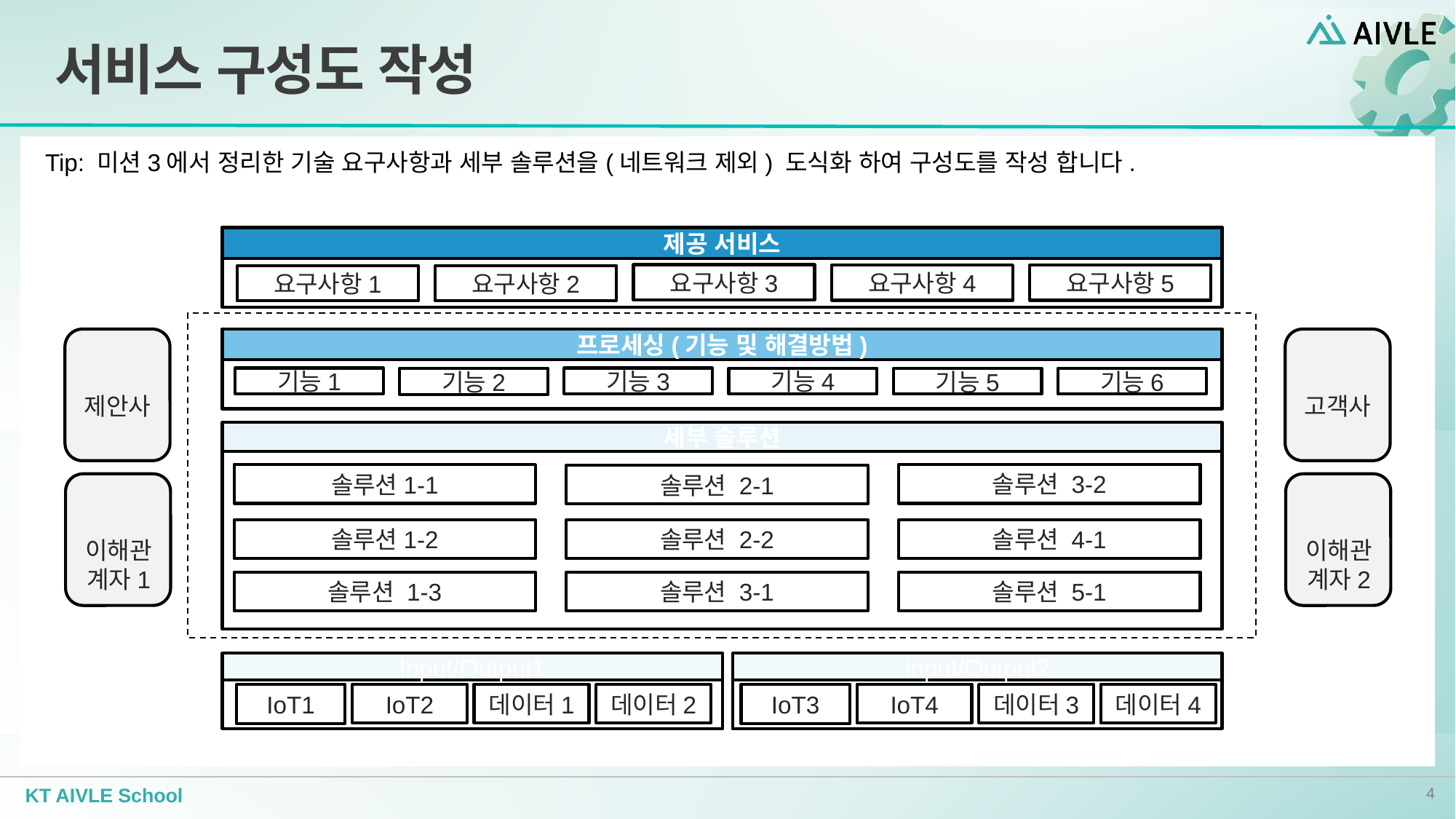

# 서비스 구성도 작성
Tip: 미션3에서 정리한 기술 요구사항과 세부 솔루션을(네트워크 제외) 도식화 하여 구성도를 작성 합니다.

제공 서비스

요구사항3
요구사항4
요구사항5
요구사항1
요구사항2

프로세싱(기능 및 해결방법)

기능3
기능1
기능4
기능5
기능6
기능2
제안사
고객사
세부 솔루션

솔루션 3-2
솔루션1-1
솔루션 2-1

솔루션1-2
솔루션 2-2
솔루션 4-1
이해관계자1
이해관계자2
솔루션 1-3
솔루션 3-1
솔루션 5-1
Input/Output1
Input/Output2

IoT2
데이터1
데이터2
IoT4
데이터3
데이터4
IoT1
IoT3